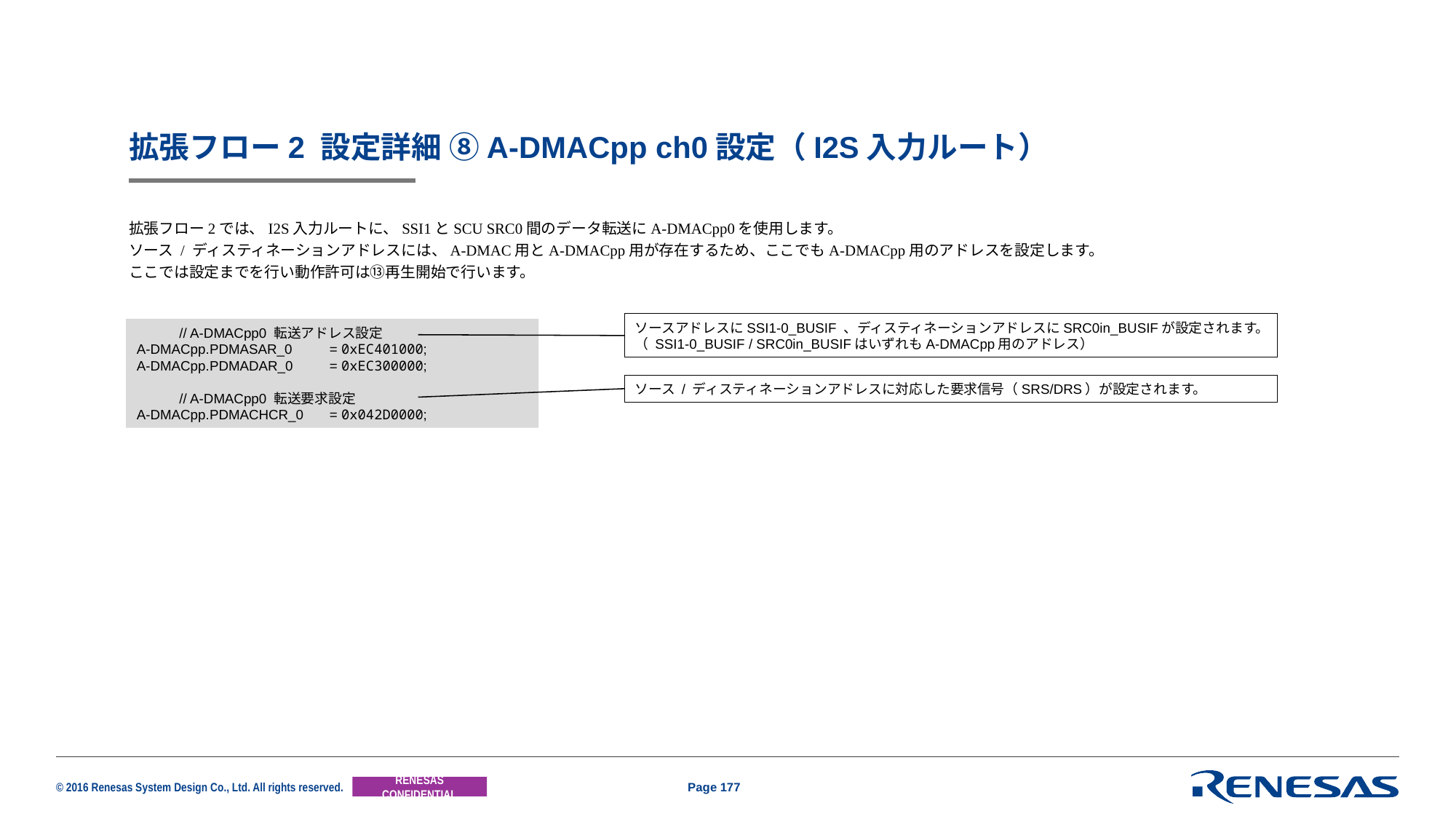

# 拡張フロー2 設定詳細 ⑧A-DMACpp ch0設定（I2S入力ルート）
拡張フロー2では、I2S入力ルートに、SSI1とSCU SRC0間のデータ転送にA-DMACpp0を使用します。
ソース / ディスティネーションアドレスには、A-DMAC用とA-DMACpp用が存在するため、ここでもA-DMACpp用のアドレスを設定します。
ここでは設定までを行い動作許可は⑬再生開始で行います。
ソースアドレスにSSI1-0_BUSIF 、ディスティネーションアドレスにSRC0in_BUSIFが設定されます。
（ SSI1-0_BUSIF / SRC0in_BUSIFはいずれもA-DMACpp用のアドレス）
	// A-DMACpp0 転送アドレス設定
A-DMACpp.PDMASAR_0 	= 0xEC401000;
A-DMACpp.PDMADAR_0	= 0xEC300000;
	// A-DMACpp0 転送要求設定
A-DMACpp.PDMACHCR_0	= 0x042D0000;
ソース / ディスティネーションアドレスに対応した要求信号（SRS/DRS）が設定されます。
Page 177